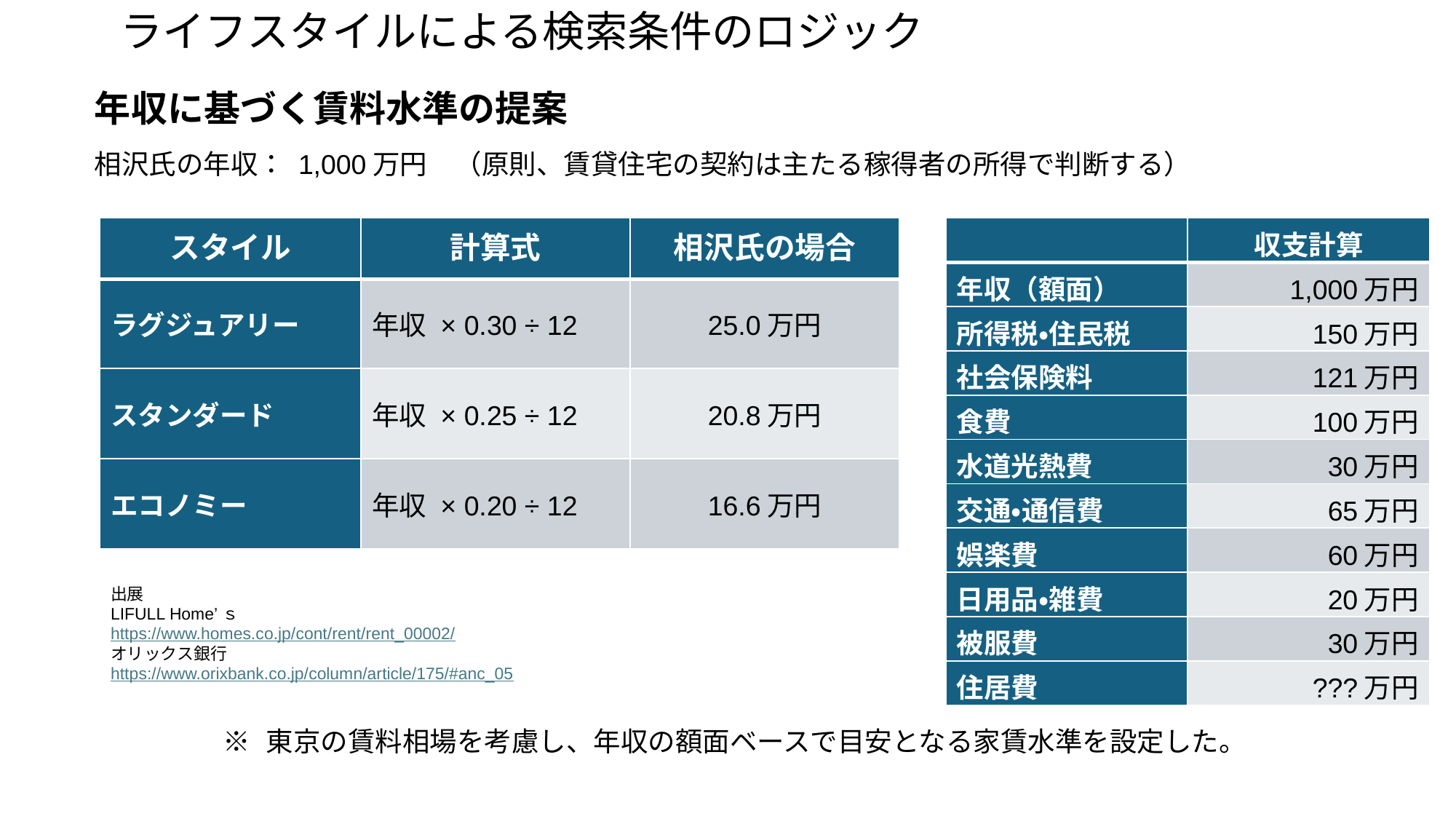

# ライフスタイルによる検索条件のロジック
年収に基づく賃料水準の提案
相沢氏の年収： 1,000万円　（原則、賃貸住宅の契約は主たる稼得者の所得で判断する）
| スタイル | 計算式 | 相沢氏の場合 |
| --- | --- | --- |
| ラグジュアリー | 年収 × 0.30 ÷ 12 | 25.0万円 |
| スタンダード | 年収 × 0.25 ÷ 12 | 20.8万円 |
| エコノミー | 年収 × 0.20 ÷ 12 | 16.6万円 |
|  | 収支計算 |
| --- | --- |
| 年収（額面） | 1,000万円 |
| 所得税・住民税 | 150万円 |
| 社会保険料 | 121万円 |
| 食費 | 100万円 |
| 水道光熱費 | 30万円 |
| 交通・通信費 | 65万円 |
| 娯楽費 | 60万円 |
| 日用品・雑費 | 20万円 |
| 被服費 | 30万円 |
| 住居費 | ???万円 |
出展
LIFULL Home’ｓ
https://www.homes.co.jp/cont/rent/rent_00002/
オリックス銀行
https://www.orixbank.co.jp/column/article/175/#anc_05
※	東京の賃料相場を考慮し、年収の額面ベースで目安となる家賃水準を設定した。